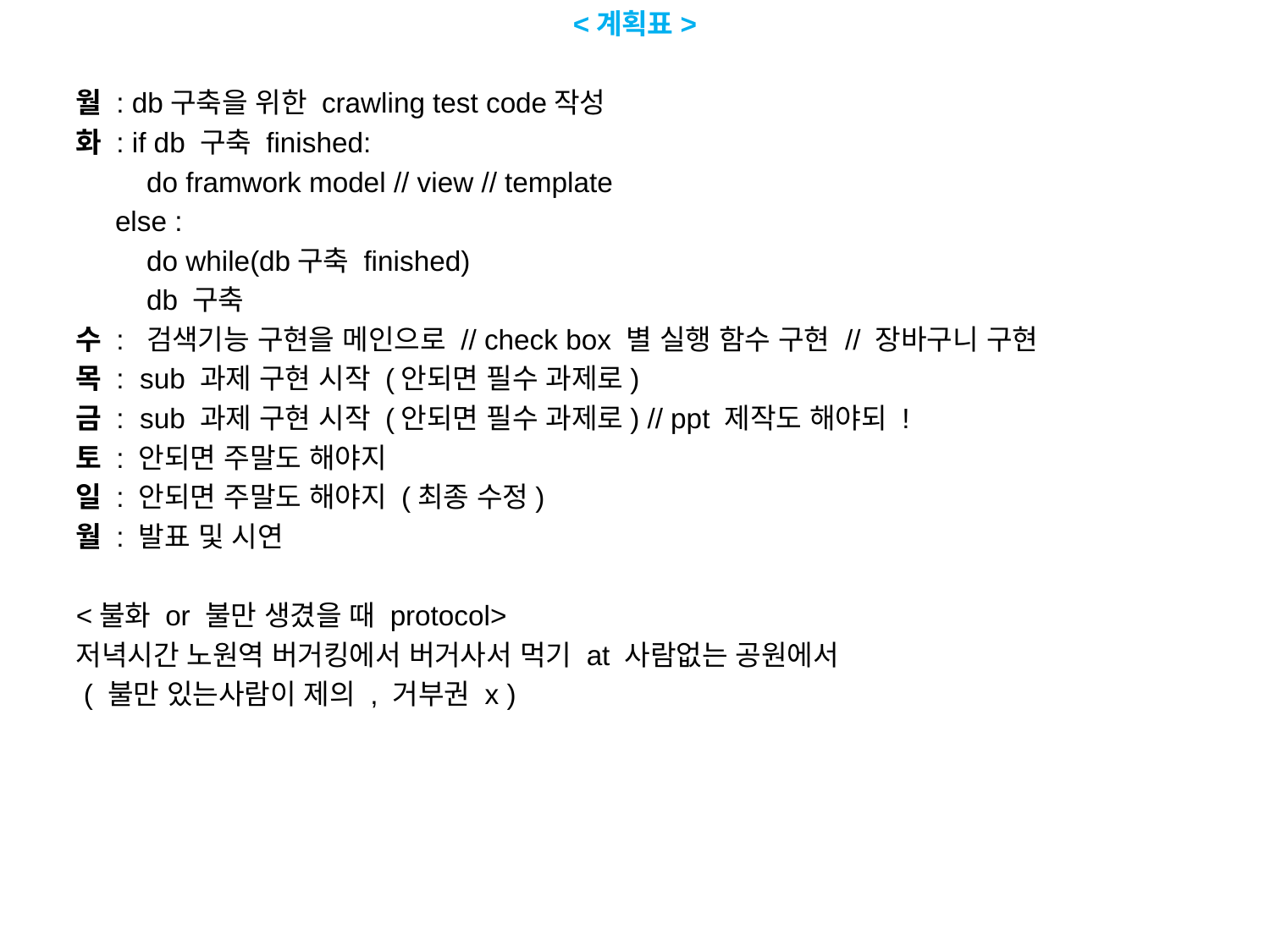

<계획표>

월 : db구축을 위한 crawling test code작성
화 : if db 구축 finished:
         do framwork model // view // template
     else :
         do while(db구축 finished)
         db 구축
수 :  검색기능 구현을 메인으로 // check box 별 실행 함수 구현 // 장바구니 구현
목 :  sub 과제 구현 시작 (안되면 필수 과제로)
금 :  sub 과제 구현 시작 (안되면 필수 과제로) // ppt 제작도 해야되 !
토 : 안되면 주말도 해야지
일 : 안되면 주말도 해야지 (최종 수정)
월 : 발표 및 시연

<불화 or 불만 생겼을 때 protocol>
저녁시간 노원역 버거킹에서 버거사서 먹기 at 사람없는 공원에서
 ( 불만 있는사람이 제의 , 거부권 x )